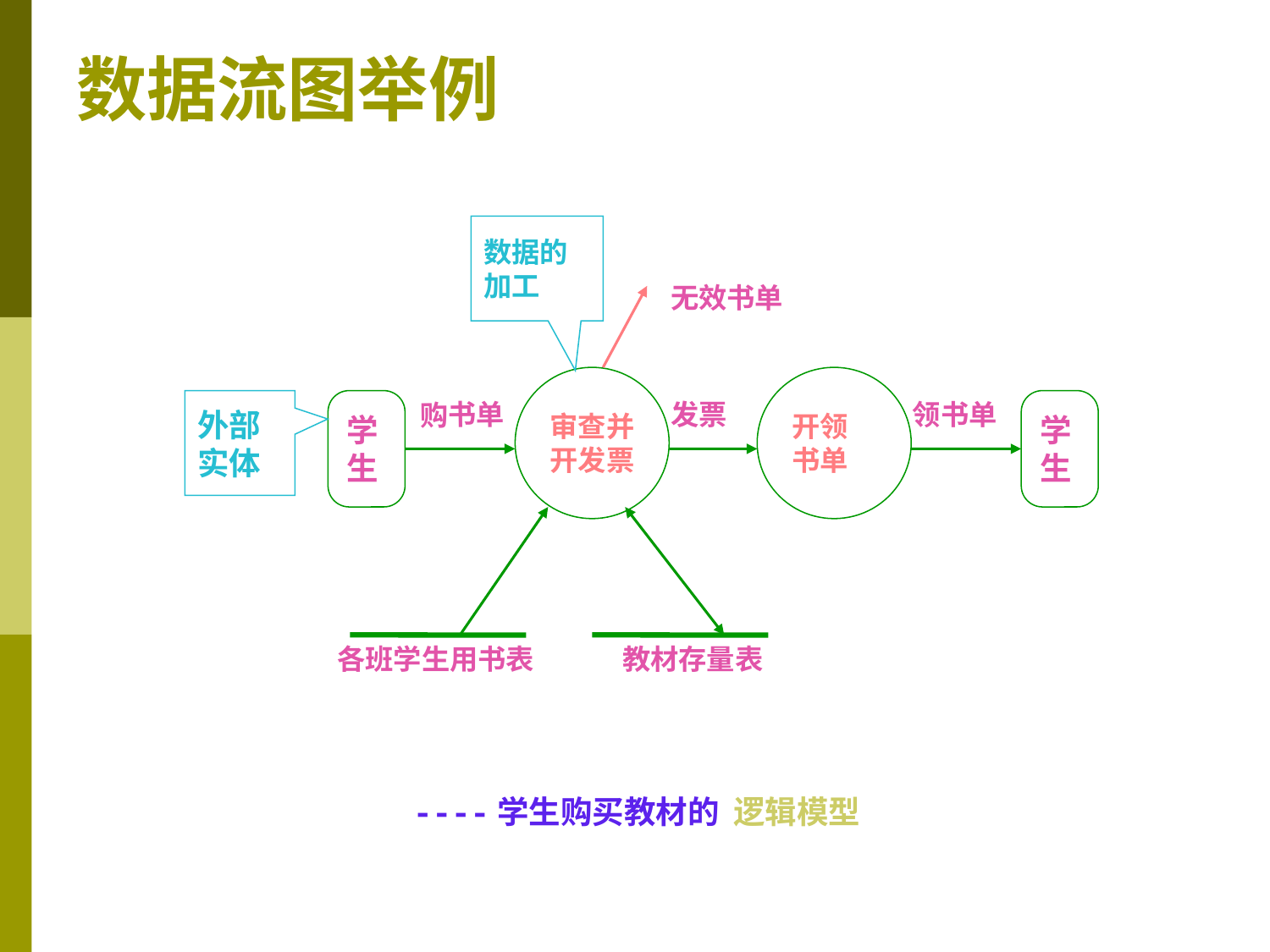

# 数据流图举例

数据的
加工
无效书单

审查并
开发票
开领
书单
外部
实体

学
生

购书单
发票
领书单

学
生

各班学生用书表

教材存量表
  ----学生购买教材的  逻辑模型